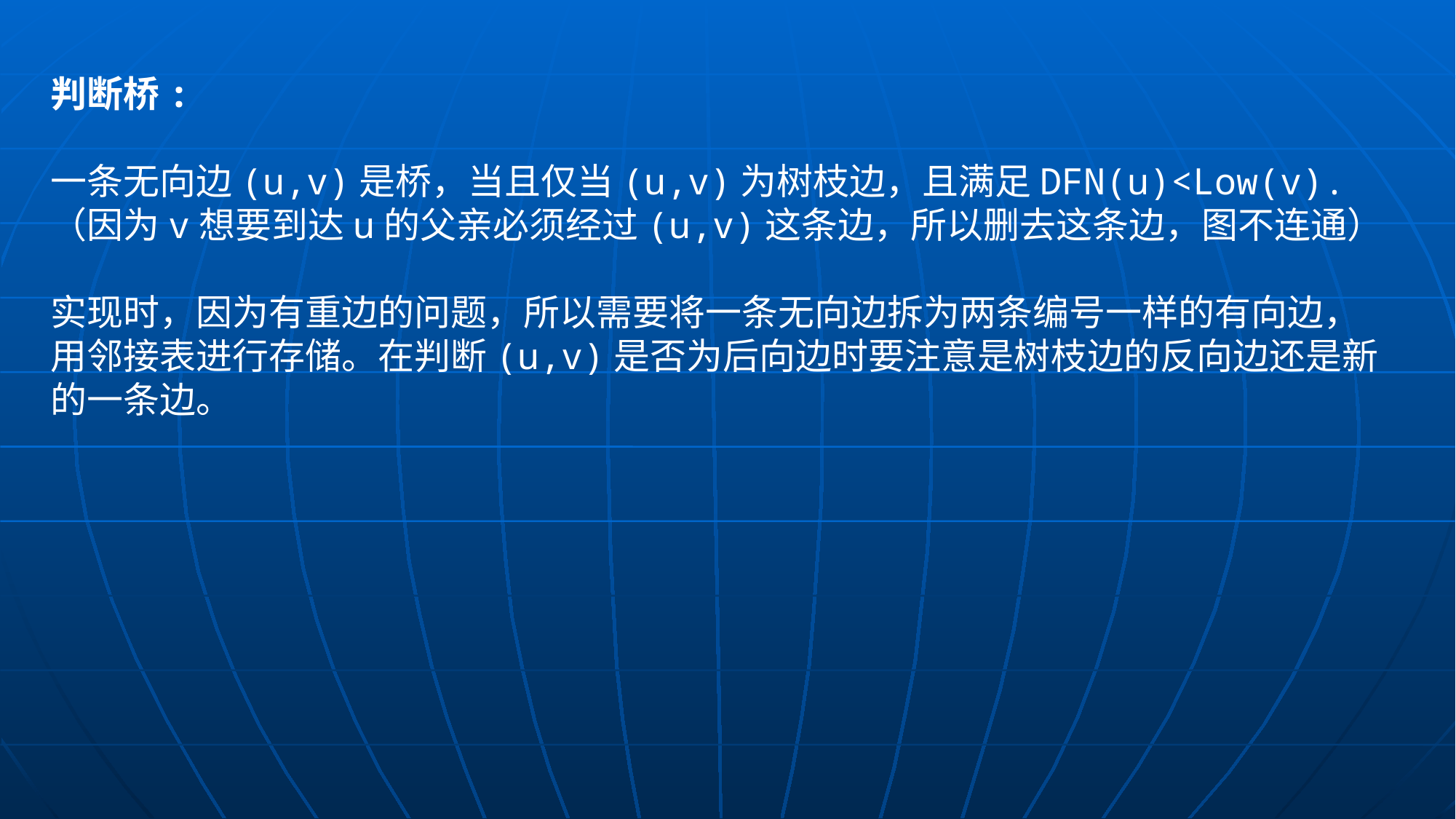

判断桥:

一条无向边(u,v)是桥，当且仅当(u,v)为树枝边，且满足DFN(u)<Low(v).（因为v想要到达u的父亲必须经过(u,v)这条边，所以删去这条边，图不连通）

实现时，因为有重边的问题，所以需要将一条无向边拆为两条编号一样的有向边，用邻接表进行存储。在判断(u,v)是否为后向边时要注意是树枝边的反向边还是新的一条边。